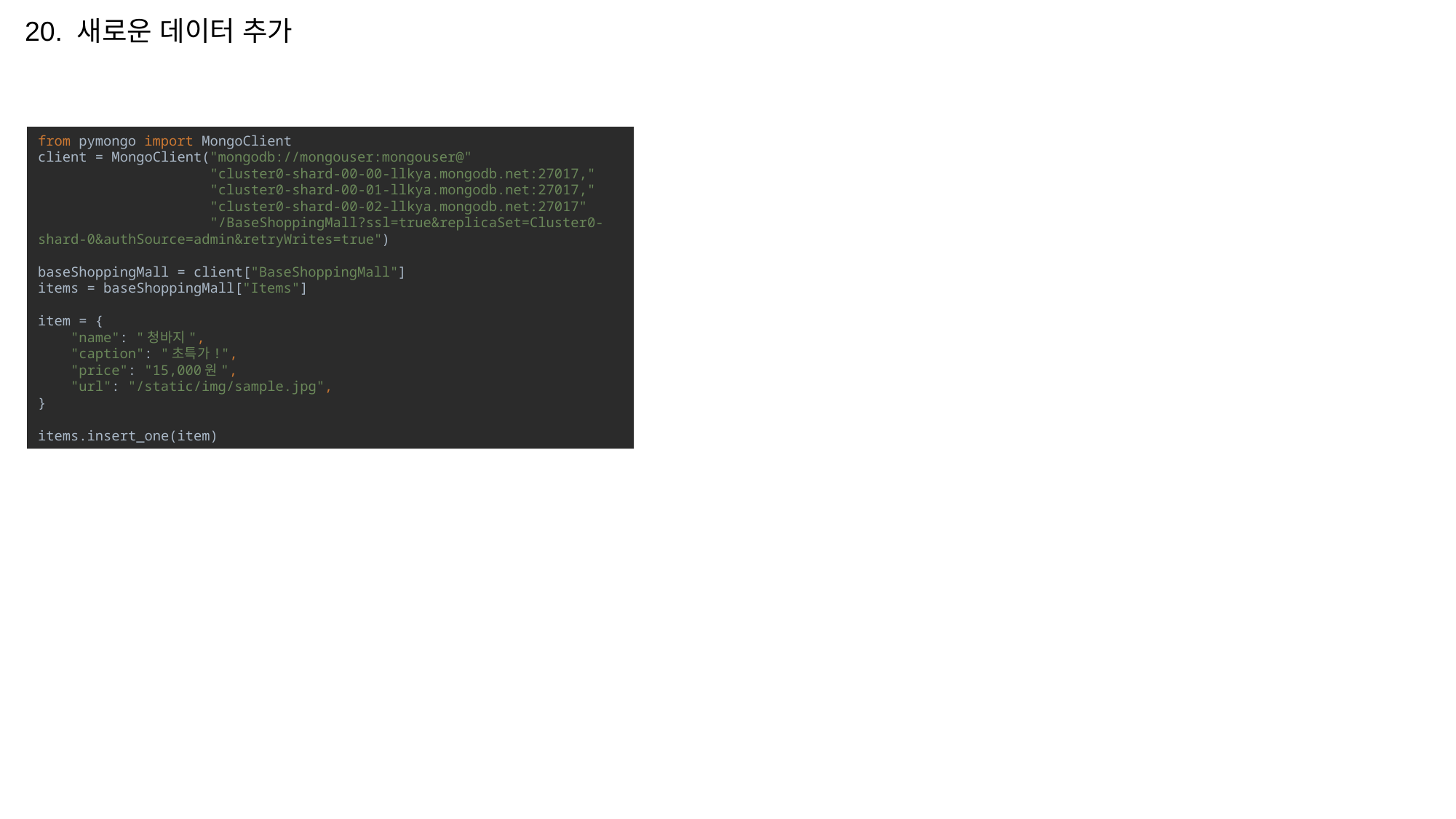

20. 새로운 데이터 추가
from pymongo import MongoClient
client = MongoClient("mongodb://mongouser:mongouser@"
                     "cluster0-shard-00-00-llkya.mongodb.net:27017,"
                     "cluster0-shard-00-01-llkya.mongodb.net:27017,"
                     "cluster0-shard-00-02-llkya.mongodb.net:27017"
                     "/BaseShoppingMall?ssl=true&replicaSet=Cluster0-shard-0&authSource=admin&retryWrites=true")
baseShoppingMall = client["BaseShoppingMall"]
items = baseShoppingMall["Items"]
item = {
    "name": "청바지",
    "caption": "초특가!",
    "price": "15,000원",
    "url": "/static/img/sample.jpg",
}
items.insert_one(item)